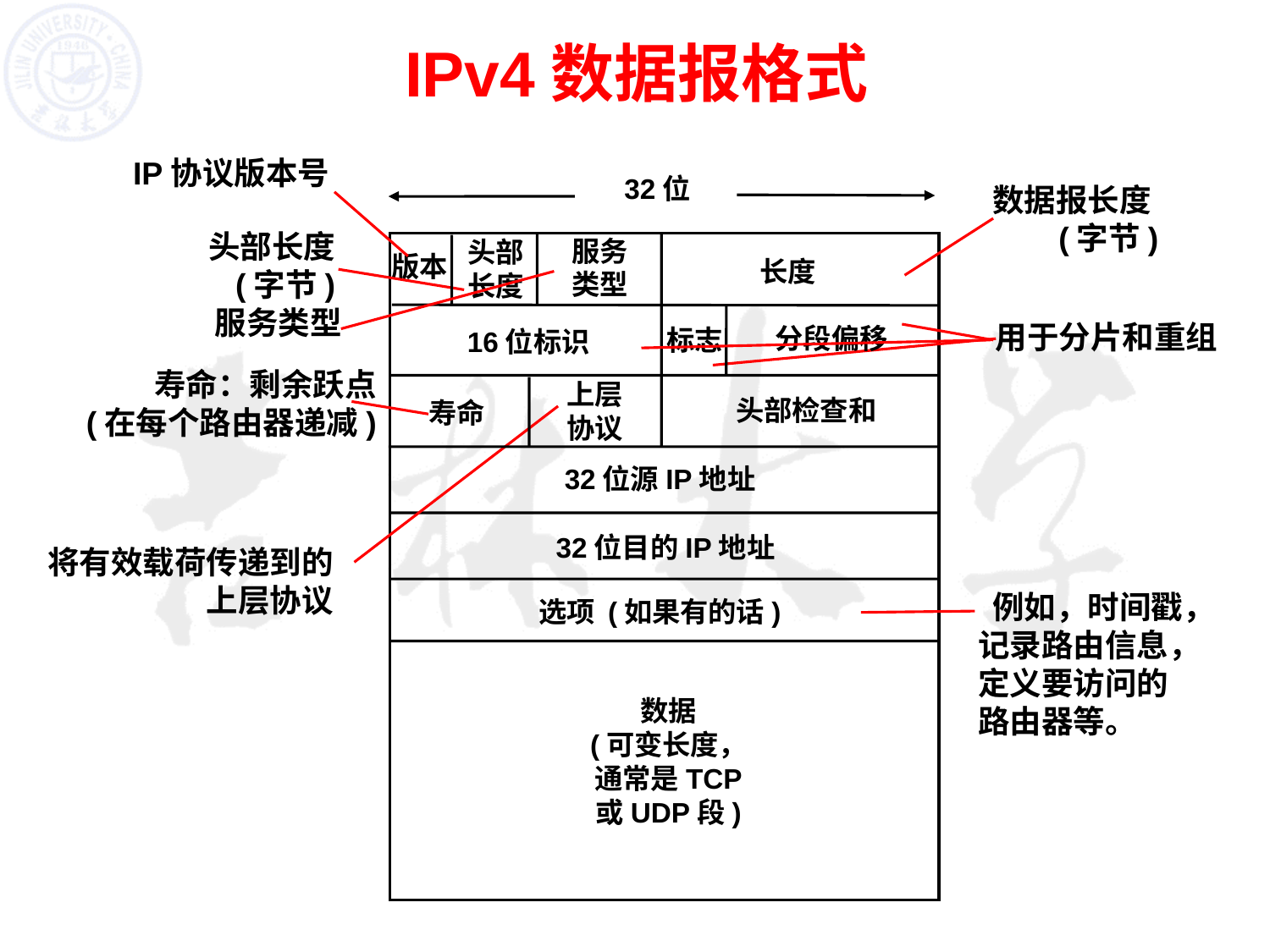

# IPv4数据报格式
 IP协议版本号
32位
数据报长度
(字节)

头部长度
 (字节)
服务
类型
头部
长度

版本
长度

用于分片和重组
服务类型

分段偏移

标志
16位标识

寿命：剩余跃点
(在每个路由器递减)
上层
协议

头部检查和
寿命

32位源IP地址

32位目的IP地址
将有效载荷传递到的
上层协议

 例如，时间戳，
记录路由信息，
定义要访问的
路由器等。
选项 (如果有的话)

数据
(可变长度，
通常是TCP
或UDP段)